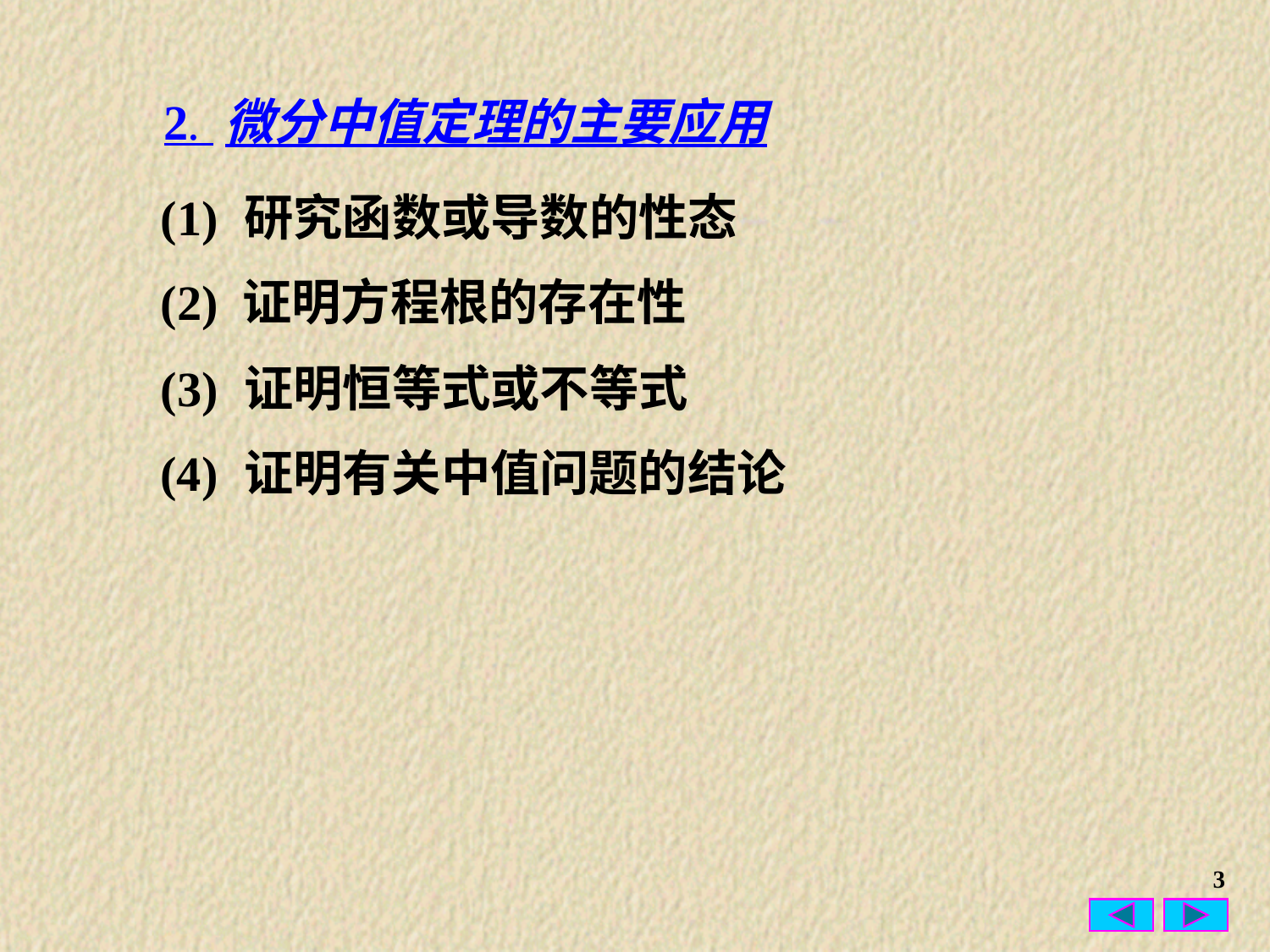

2. 微分中值定理的主要应用
(1) 研究函数或导数的性态
(2) 证明方程根的存在性
(3) 证明恒等式或不等式
(4) 证明有关中值问题的结论
3